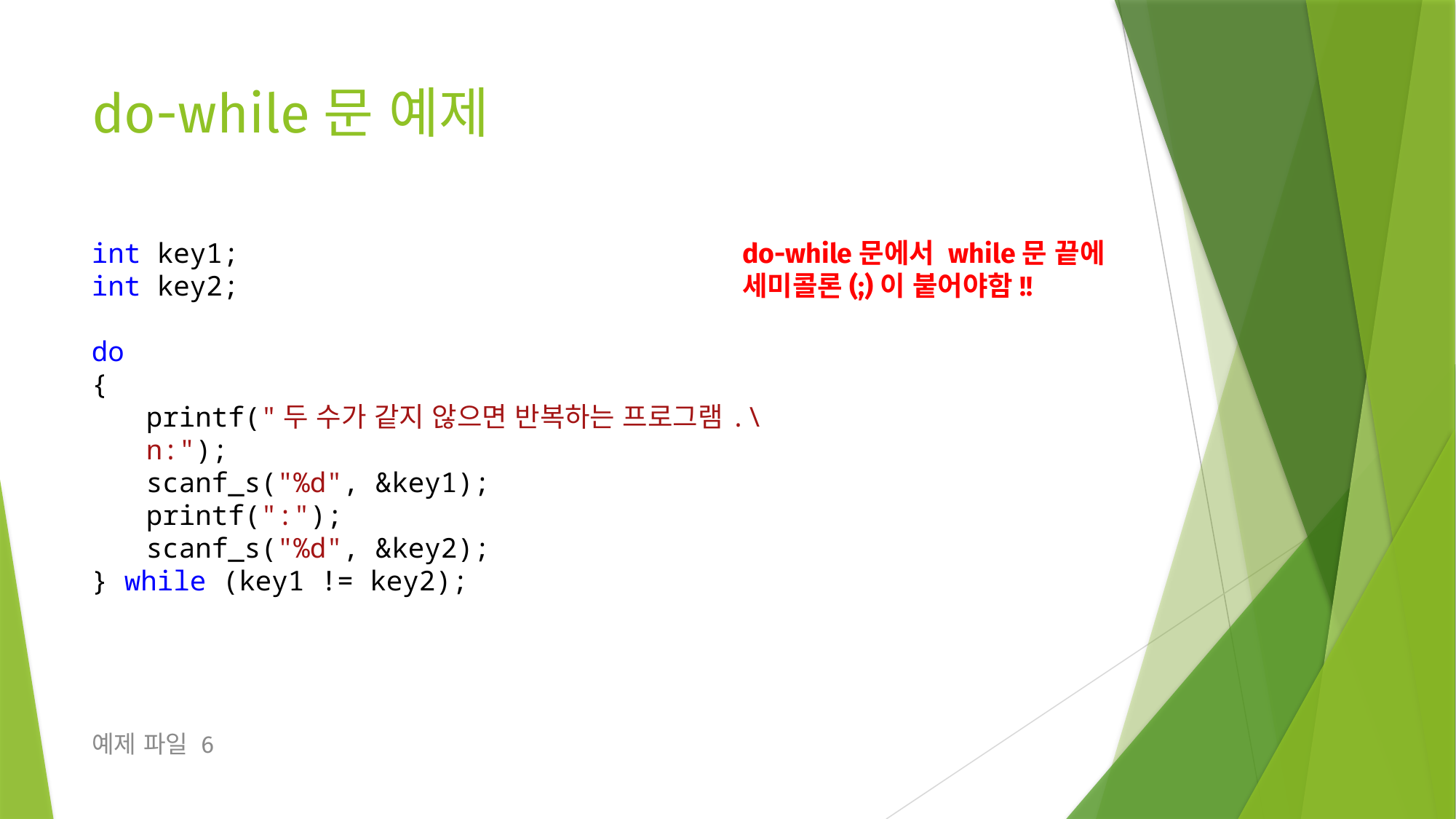

# do-while문 예제
int key1;
int key2;

do
{
printf("두 수가 같지 않으면 반복하는 프로그램.\n:");
scanf_s("%d", &key1);
printf(":");
scanf_s("%d", &key2);
} while (key1 != key2);
do-while문에서 while문 끝에 세미콜론(;)이 붙어야함!!
예제 파일 6